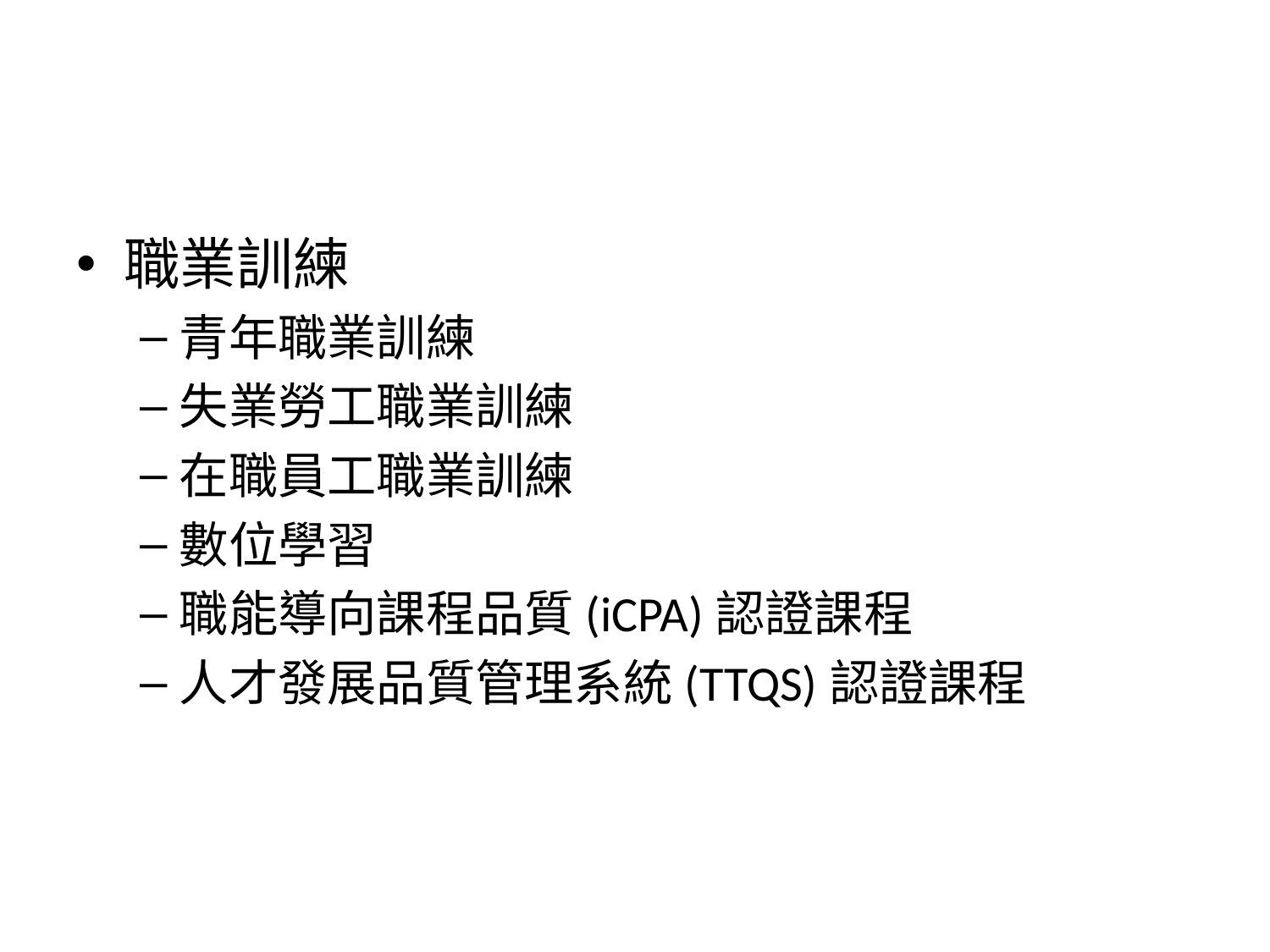

#
職業訓練
青年職業訓練
失業勞工職業訓練
在職員工職業訓練
數位學習
職能導向課程品質(iCPA)認證課程
人才發展品質管理系統(TTQS)認證課程